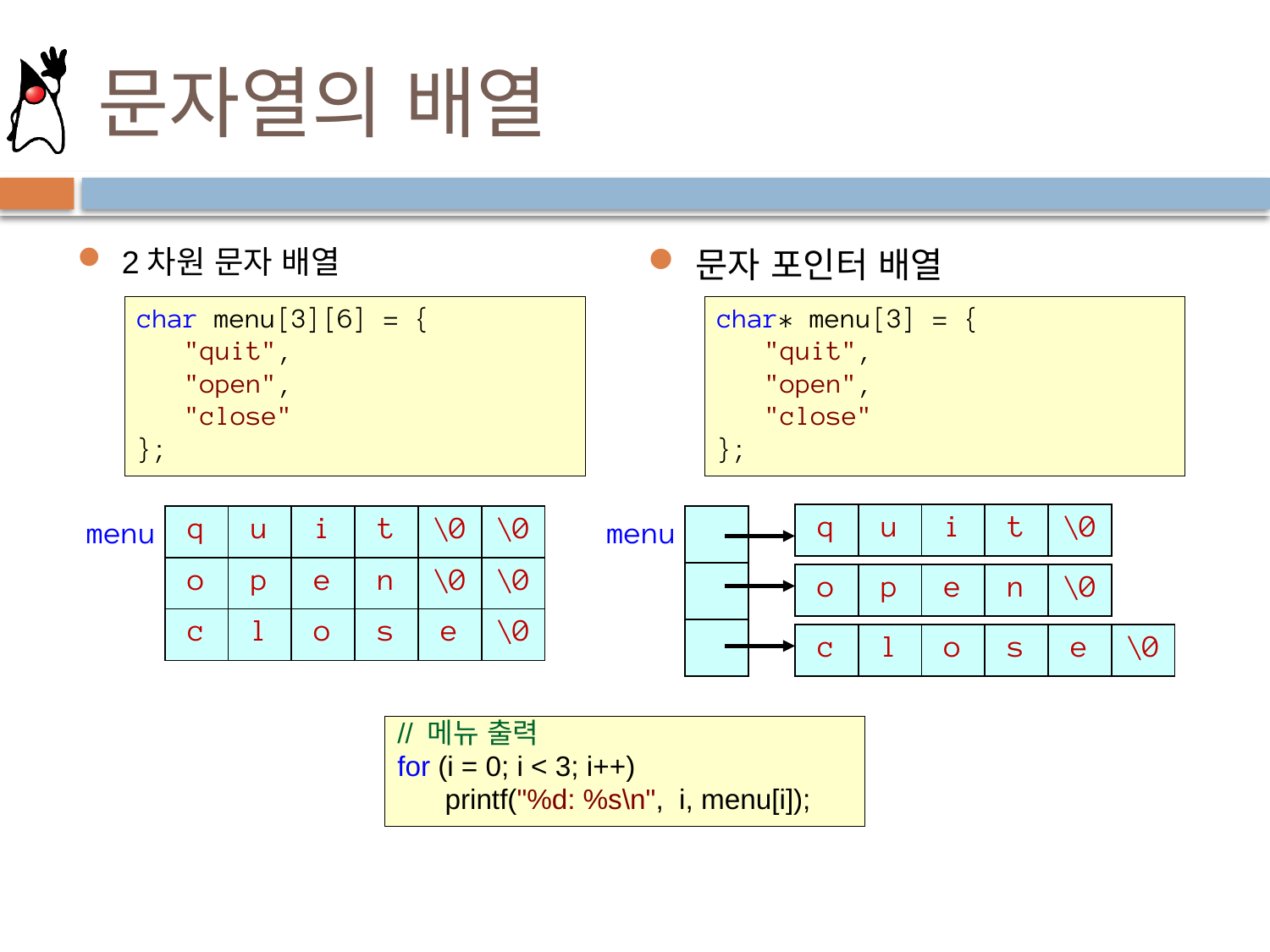

# 문자열의 배열
2차원 문자 배열
문자 포인터 배열
char menu[3][6] = {
	"quit",
	"open",
	"close"
};
char* menu[3] = {
	"quit",
	"open",
	"close"
};
| q | u | i | t | \0 |
| --- | --- | --- | --- | --- |
menu
| q | u | i | t | \0 | \0 |
| --- | --- | --- | --- | --- | --- |
| o | p | e | n | \0 | \0 |
| c | l | o | s | e | \0 |
menu
|  |
| --- |
|  |
|  |
| o | p | e | n | \0 |
| --- | --- | --- | --- | --- |
| c | l | o | s | e | \0 |
| --- | --- | --- | --- | --- | --- |
// 메뉴 출력
for (i = 0; i < 3; i++)
	printf("%d: %s\n",  i, menu[i]);